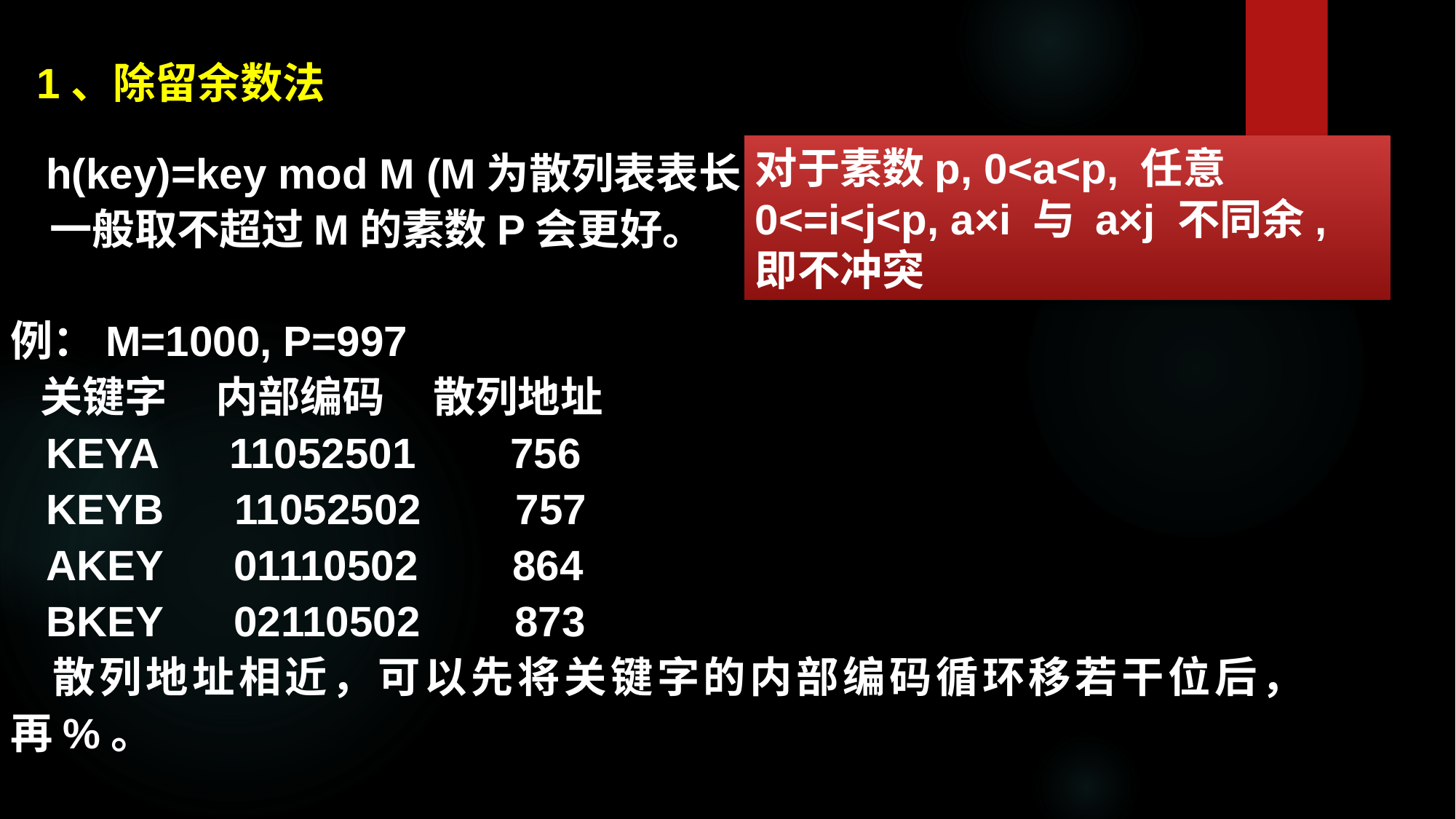

1、除留余数法
   h(key)=key mod M (M为散列表表长)
   一般取不超过M的素数P会更好。

例：M=1000, P=997
  关键字     内部编码     散列地址
   KEYA      11052501        756
   KEYB      11052502        757
   AKEY      01110502        864
   BKEY      02110502        873
  散列地址相近，可以先将关键字的内部编码循环移若干位后，再%。
对于素数p, 0<a<p, 任意 0<=i<j<p, a×i 与 a×j 不同余, 即不冲突